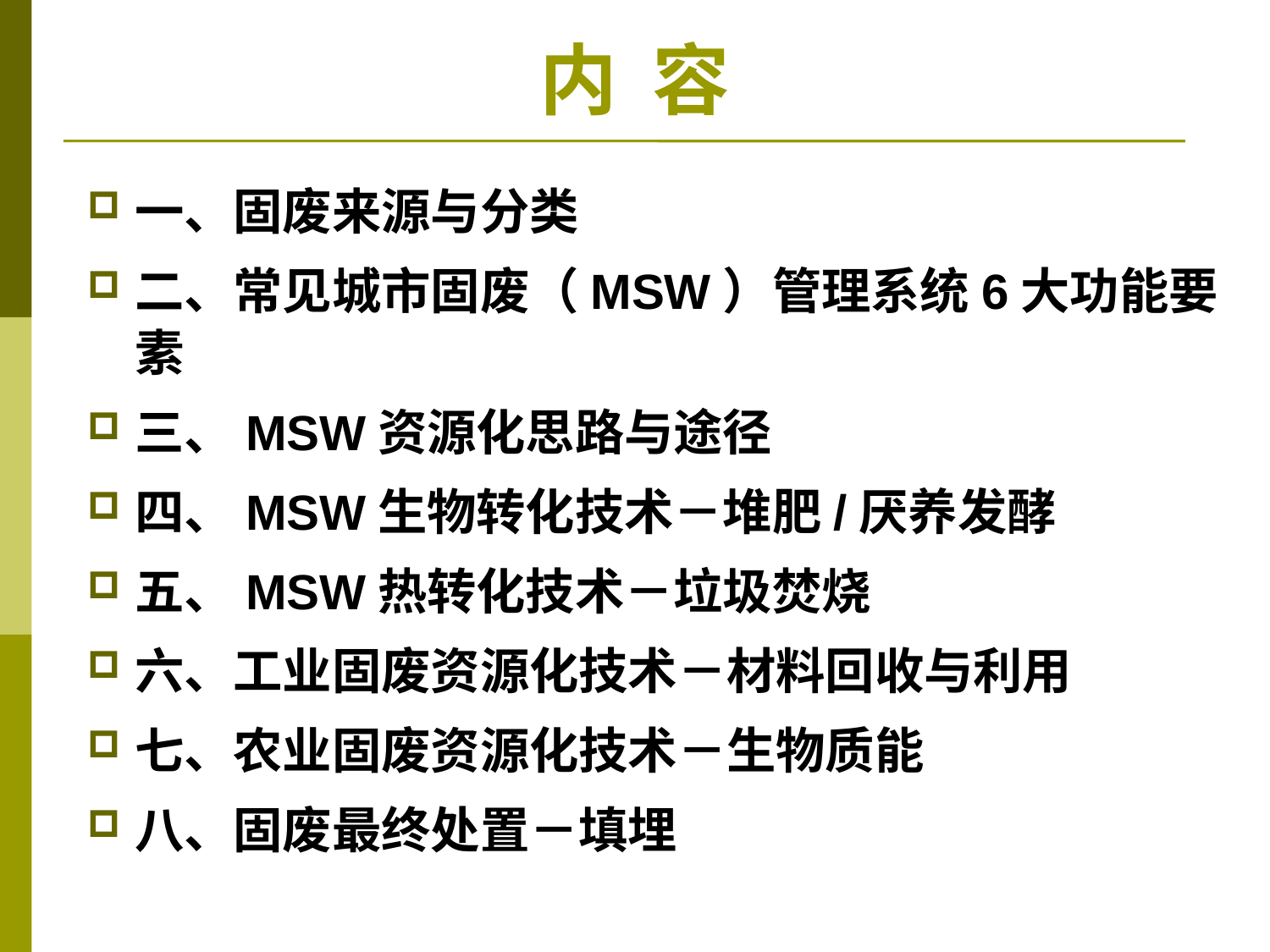

# 内  容
一、固废来源与分类
二、常见城市固废（MSW）管理系统6大功能要素
三、MSW资源化思路与途径
四、MSW生物转化技术－堆肥/厌养发酵
五、MSW热转化技术－垃圾焚烧
六、工业固废资源化技术－材料回收与利用
七、农业固废资源化技术－生物质能
八、固废最终处置－填埋